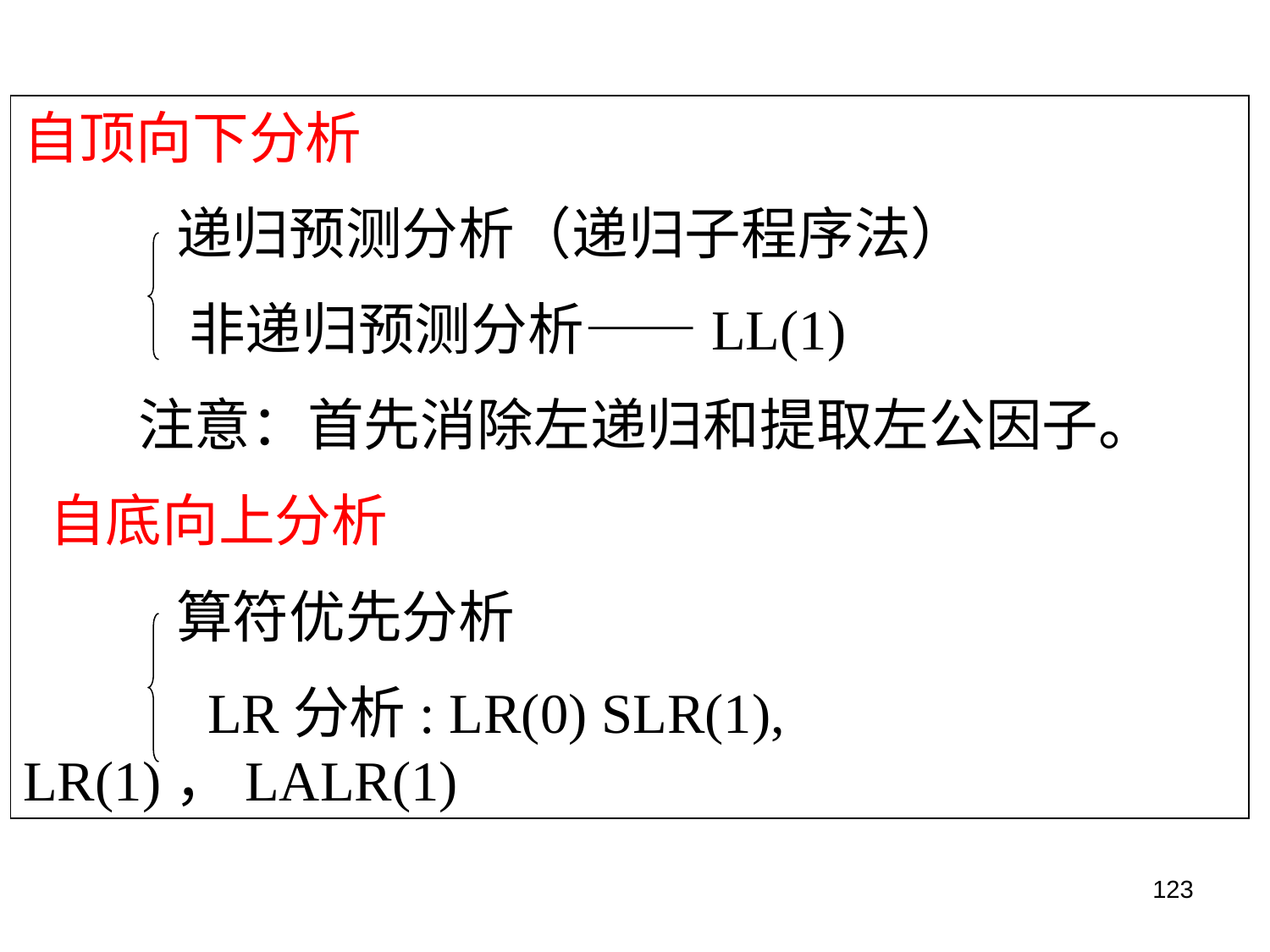

自顶向下分析
           递归预测分析（递归子程序法）
            非递归预测分析——LL(1)
        注意：首先消除左递归和提取左公因子。
 自底向上分析
           算符优先分析
             LR分析: LR(0) SLR(1),  LR(1)，LALR(1)

123